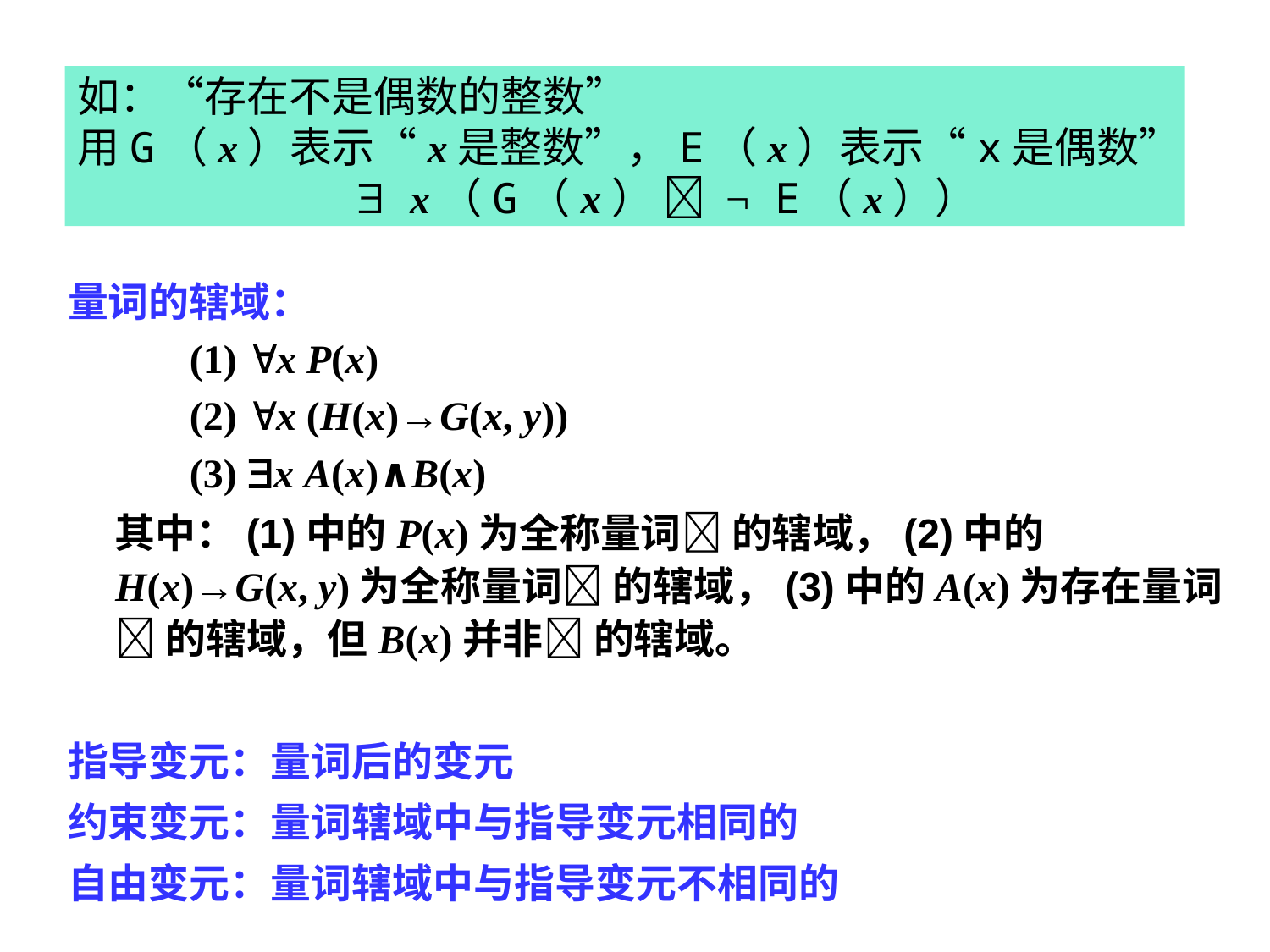

如：“存在不是偶数的整数”
用G（x）表示“x是整数”，E（x）表示“x是偶数”
           ∃ x（G（x） ∧ ¬ E（x））
量词的辖域：
            (1) ∀x P(x)
            (2) ∀x (H(x)→G(x, y))
            (3) ∃x A(x)∧B(x)
    其中：(1)中的P(x)为全称量词∀ 的辖域，(2)中的H(x)→G(x, y)为全称量词∀ 的辖域，(3)中的A(x)为存在量词 ∃ 的辖域，但B(x)并非∃ 的辖域。

指导变元：量词后的变元
约束变元：量词辖域中与指导变元相同的
自由变元：量词辖域中与指导变元不相同的